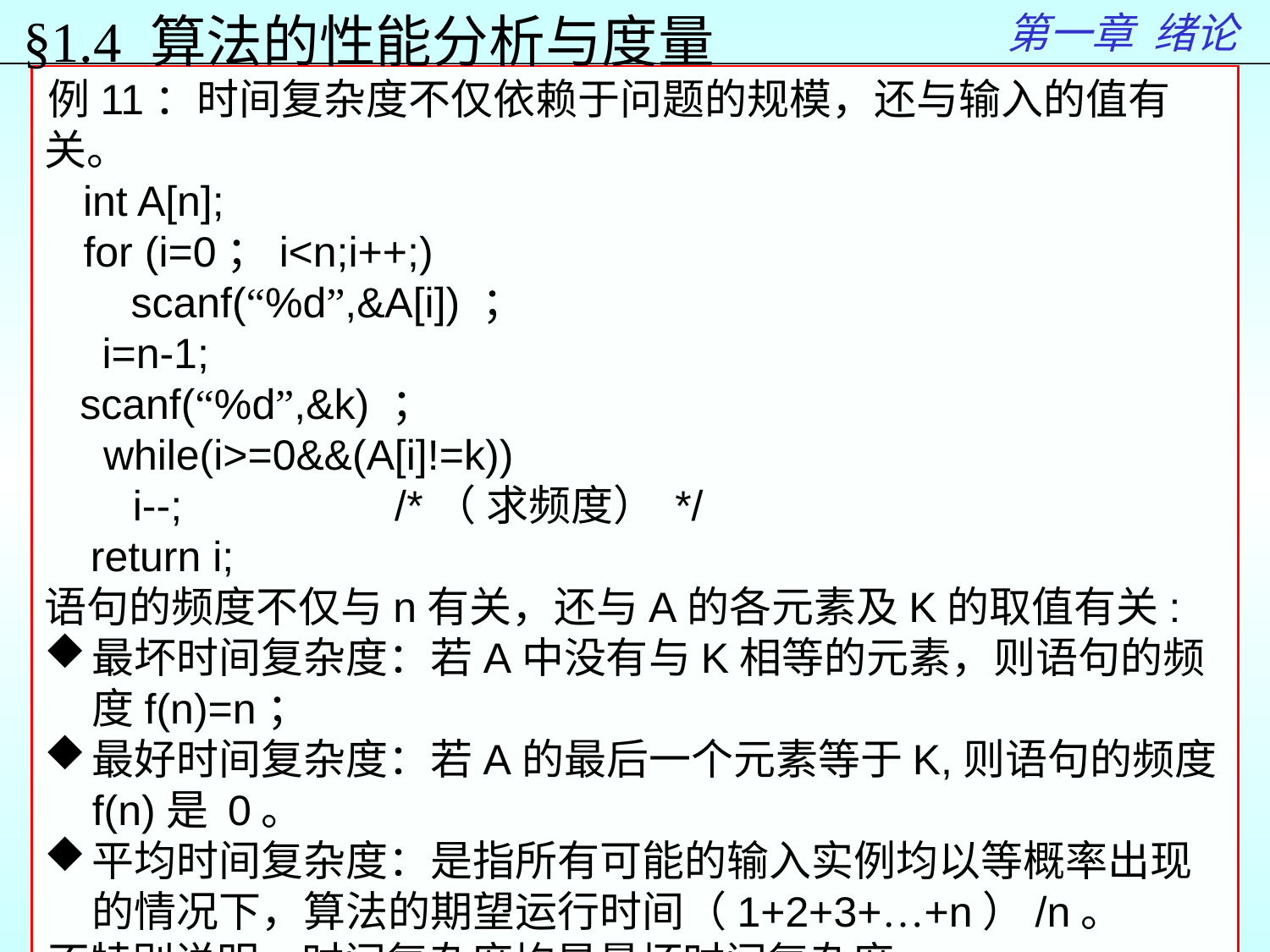

第一章  绪论

§1.4 算法的性能分析与度量
例11：时间复杂度不仅依赖于问题的规模，还与输入的值有关。
   int A[n];
   for (i=0；i<n;i++;)
       scanf(“%d”,&A[i]) ；
     i=n-1;
   scanf(“%d”,&k) ；
     while(i>=0&&(A[i]!=k))
        i--;                  /*（ 求频度） */
    return i;
语句的频度不仅与n有关，还与A的各元素及K的取值有关:
最坏时间复杂度：若A中没有与K相等的元素，则语句的频度f(n)=n；
最好时间复杂度：若A的最后一个元素等于K,则语句的频度f(n)是 0。
平均时间复杂度：是指所有可能的输入实例均以等概率出现的情况下，算法的期望运行时间（1+2+3+…+n）/n。
不特别说明，时间复杂度均是最坏时间复杂度。